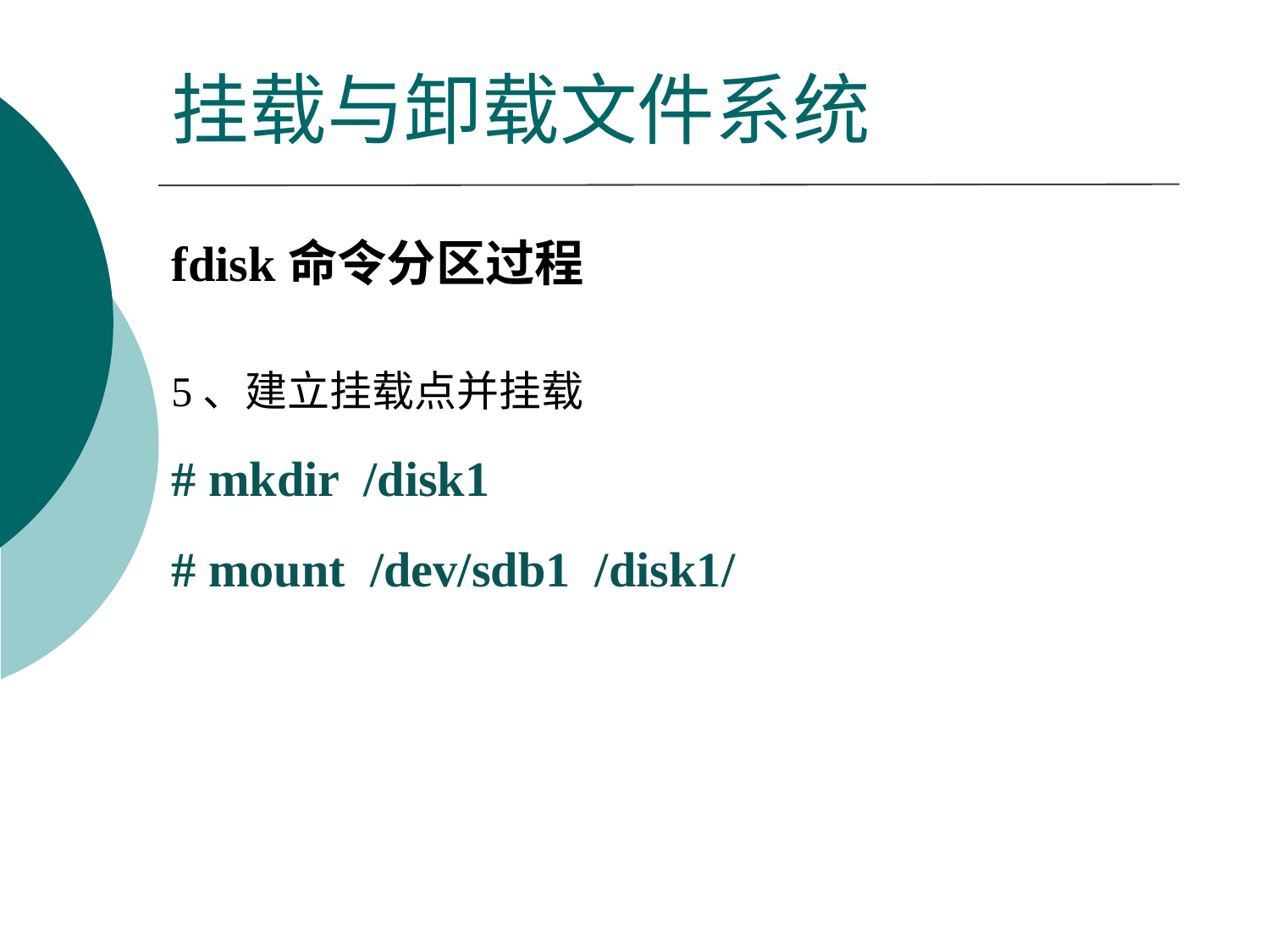

挂载与卸载文件系统
fdisk命令分区过程
5、建立挂载点并挂载
# mkdir  /disk1
# mount  /dev/sdb1  /disk1/